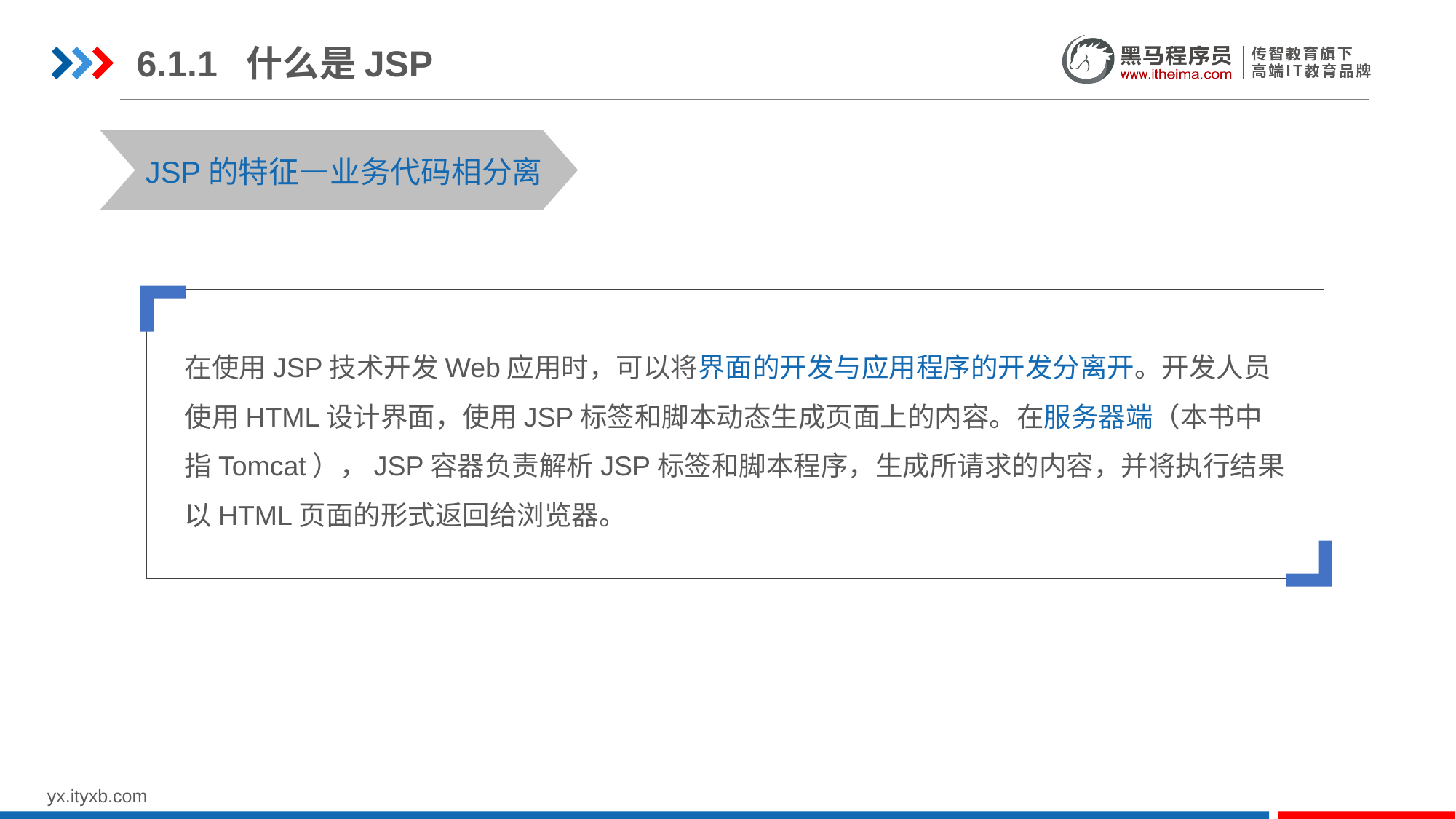

6.1.1  什么是JSP

JSP的特征—业务代码相分离

在使用JSP技术开发Web应用时，可以将界面的开发与应用程序的开发分离开。开发人员使用HTML设计界面，使用JSP标签和脚本动态生成页面上的内容。在服务器端（本书中指Tomcat），JSP容器负责解析JSP标签和脚本程序，生成所请求的内容，并将执行结果以HTML页面的形式返回给浏览器。